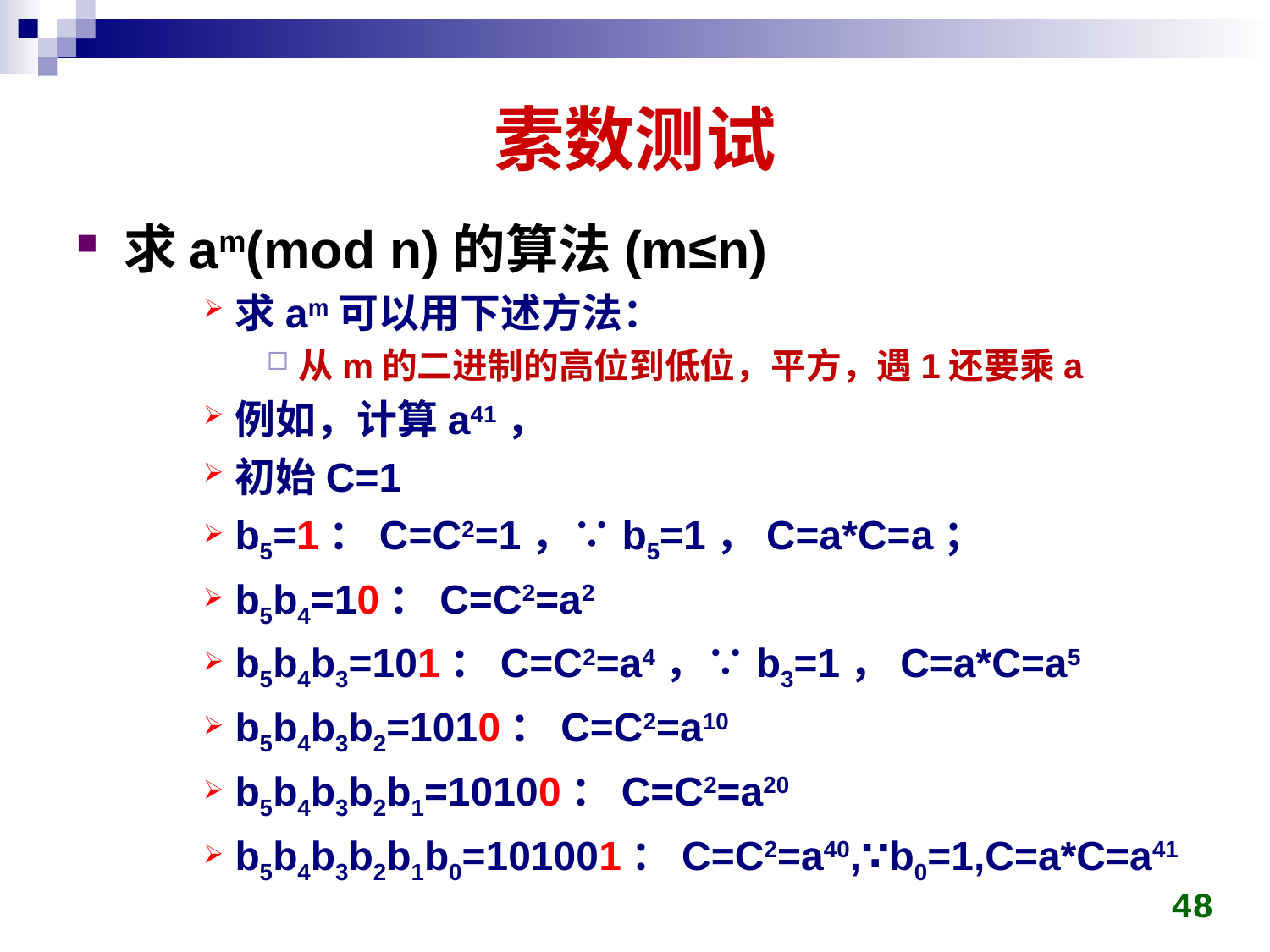

# 素数测试
求am(mod n)的算法(m≤n)
求am可以用下述方法：
从m的二进制的高位到低位，平方，遇1还要乘a
例如，计算a41，
初始C=1
b5=1：C=C2=1，∵b5=1，C=a*C=a；
b5b4=10：C=C2=a2
b5b4b3=101：C=C2=a4，∵b3=1，C=a*C=a5
b5b4b3b2=1010：C=C2=a10
b5b4b3b2b1=10100：C=C2=a20
b5b4b3b2b1b0=101001：C=C2=a40,∵b0=1,C=a*C=a41
48